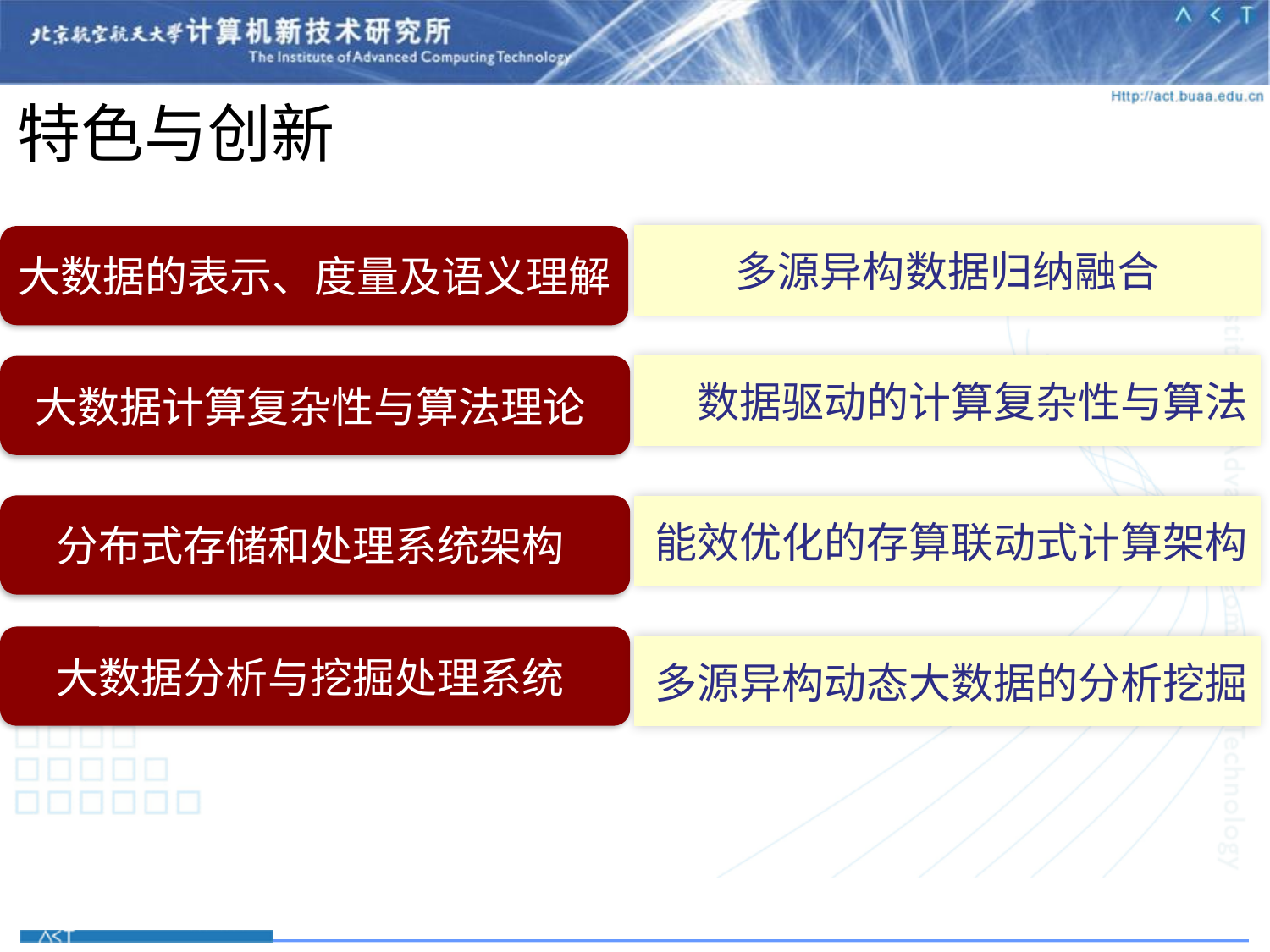

特色与创新
大数据的表示、度量及语义理解
多源异构数据归纳融合
大数据计算复杂性与算法理论
数据驱动的计算复杂性与算法
分布式存储和处理系统架构
能效优化的存算联动式计算架构
大数据分析与挖掘处理系统
多源异构动态大数据的分析挖掘